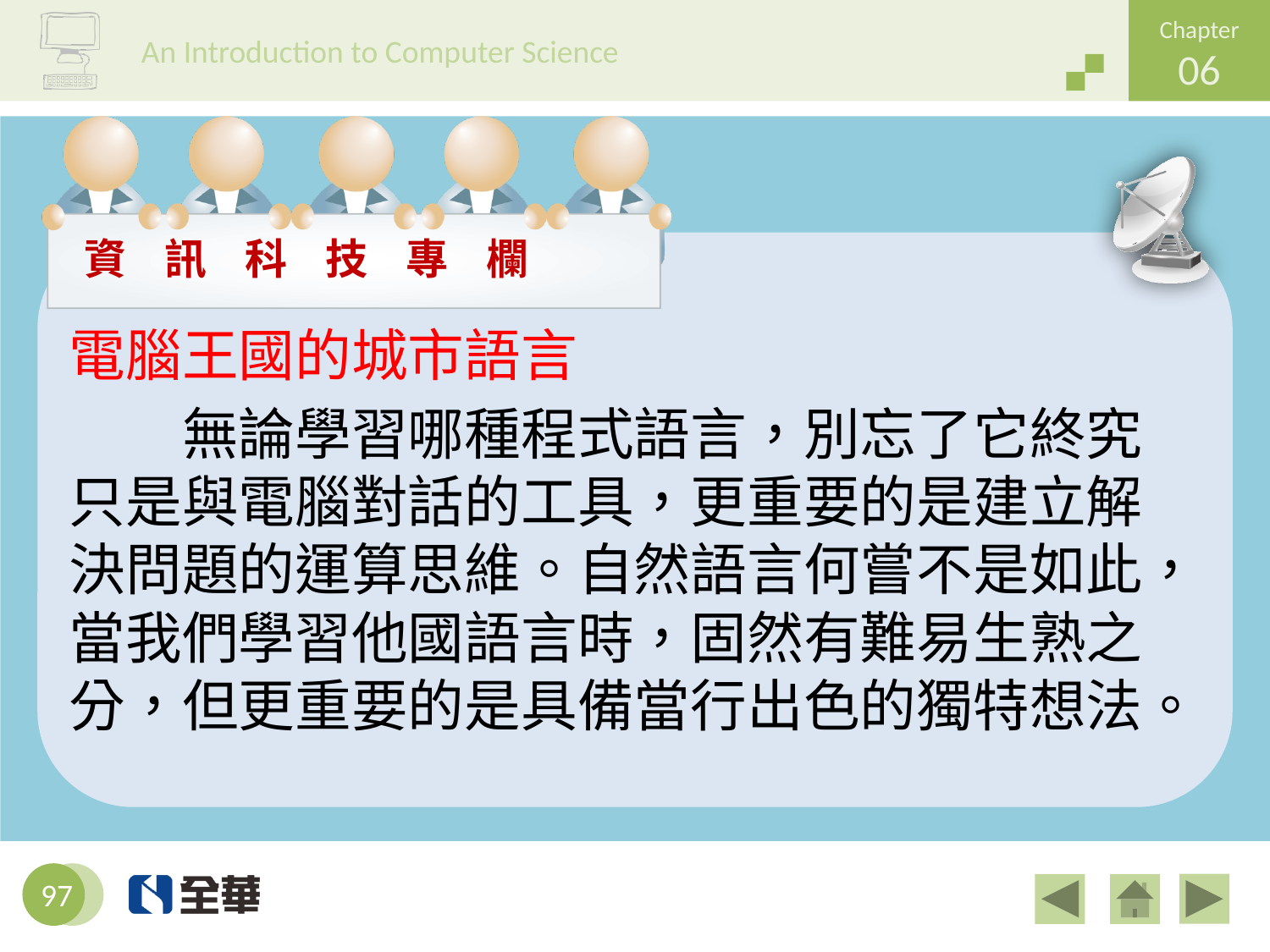

電腦王國的城市語言
　　無論學習哪種程式語言，別忘了它終究只是與電腦對話的工具，更重要的是建立解決問題的運算思維。自然語言何嘗不是如此，當我們學習他國語言時，固然有難易生熟之分，但更重要的是具備當行出色的獨特想法。